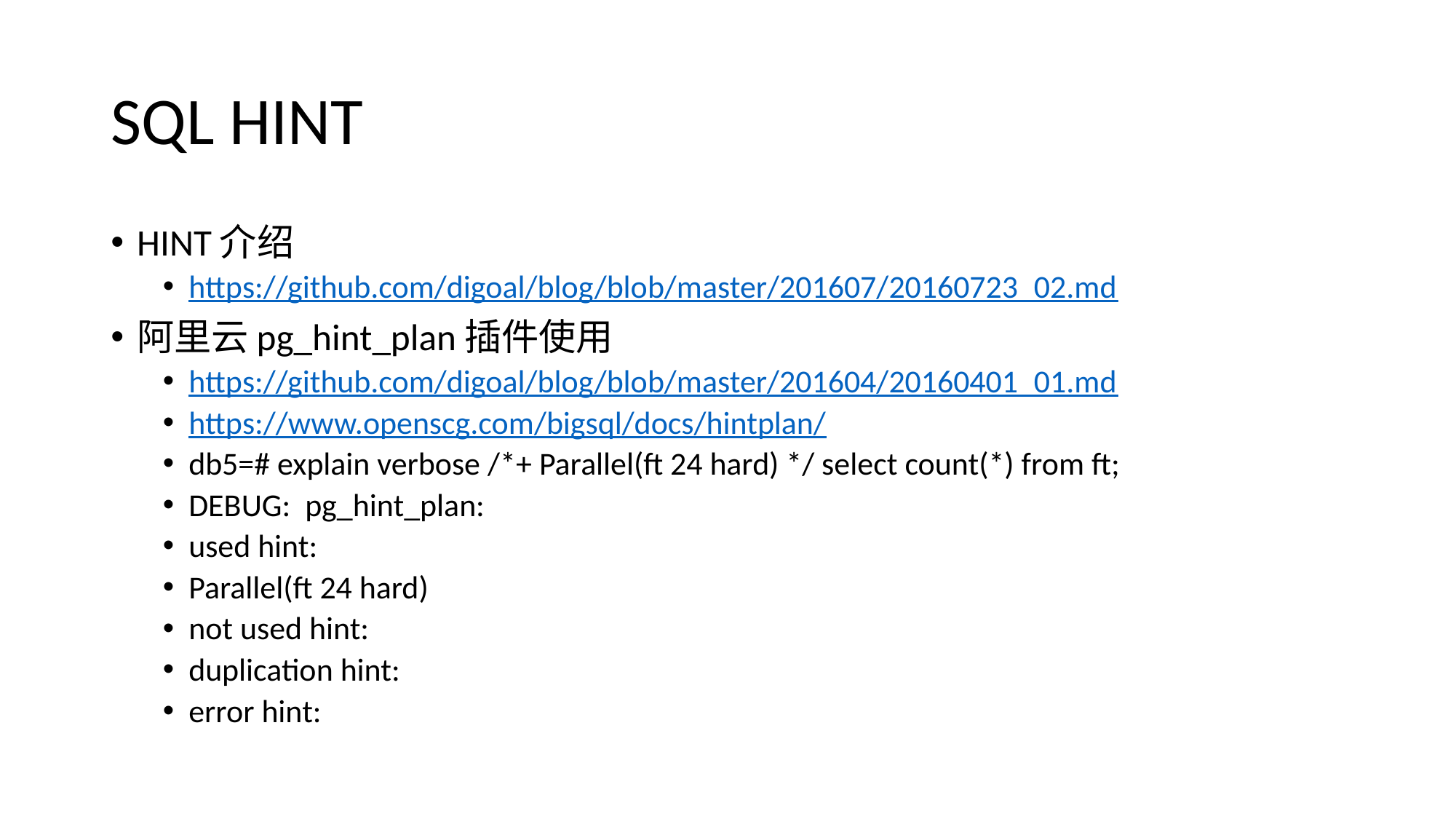

# SQL HINT
HINT介绍
https://github.com/digoal/blog/blob/master/201607/20160723_02.md
阿里云pg_hint_plan插件使用
https://github.com/digoal/blog/blob/master/201604/20160401_01.md
https://www.openscg.com/bigsql/docs/hintplan/
db5=# explain verbose /*+ Parallel(ft 24 hard) */ select count(*) from ft;
DEBUG:  pg_hint_plan:
used hint:
Parallel(ft 24 hard)
not used hint:
duplication hint:
error hint: